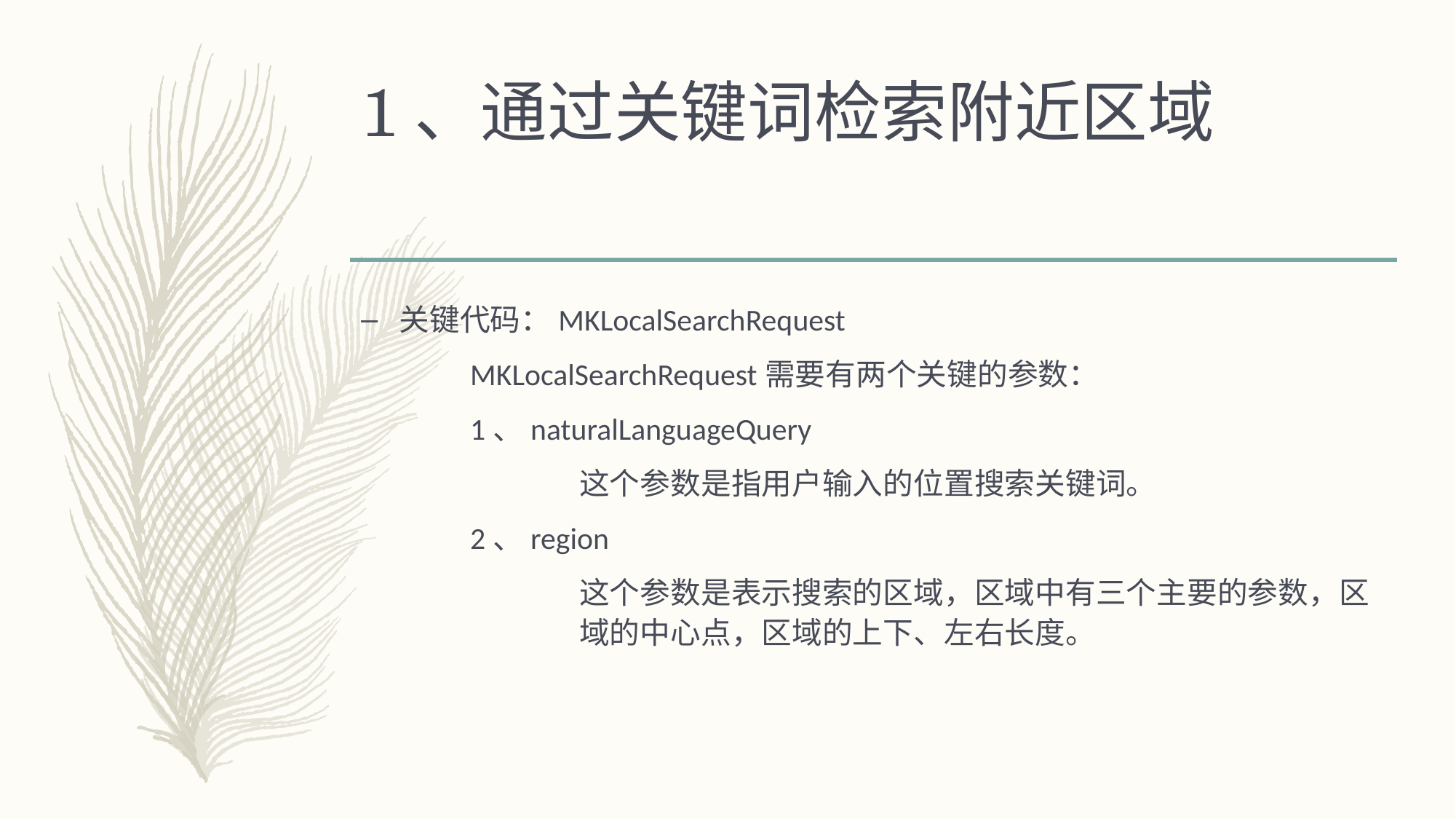

# 1、通过关键词检索附近区域
关键代码：MKLocalSearchRequest
	MKLocalSearchRequest需要有两个关键的参数：
	1、naturalLanguageQuery
		这个参数是指用户输入的位置搜索关键词。
	2、region
		这个参数是表示搜索的区域，区域中有三个主要的参数，区		域的中心点，区域的上下、左右长度。